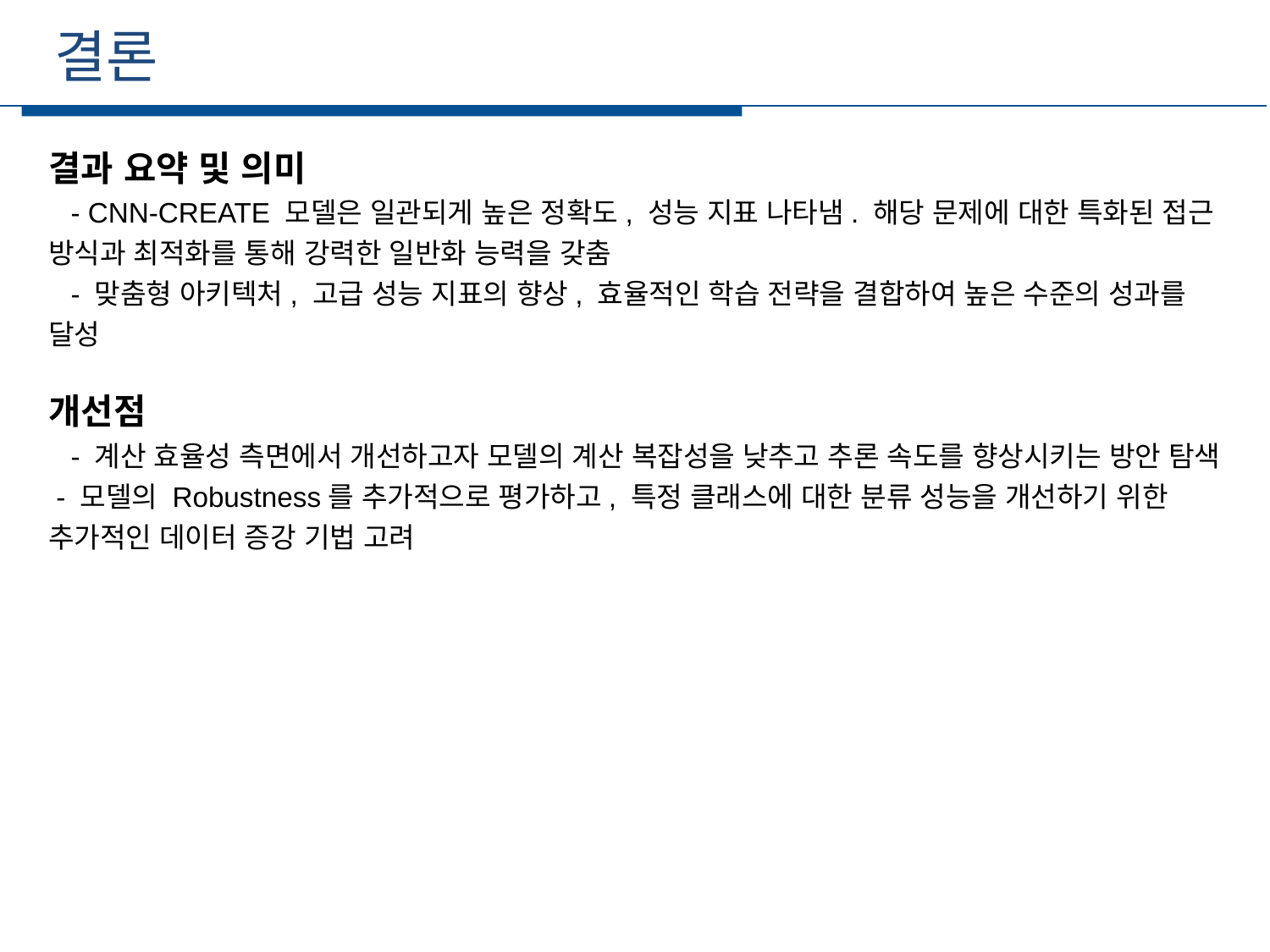

결론
세부일정

결과 요약 및 의미
  - CNN-CREATE 모델은 일관되게 높은 정확도, 성능 지표 나타냄. 해당 문제에 대한 특화된 접근 방식과 최적화를 통해 강력한 일반화 능력을 갖춤
  - 맞춤형 아키텍처, 고급 성능 지표의 향상, 효율적인 학습 전략을 결합하여 높은 수준의 성과를 달성

개선점
  - 계산 효율성 측면에서 개선하고자 모델의 계산 복잡성을 낮추고 추론 속도를 향상시키는 방안 탐색
 - 모델의 Robustness를 추가적으로 평가하고, 특정 클래스에 대한 분류 성능을 개선하기 위한 추가적인 데이터 증강 기법 고려